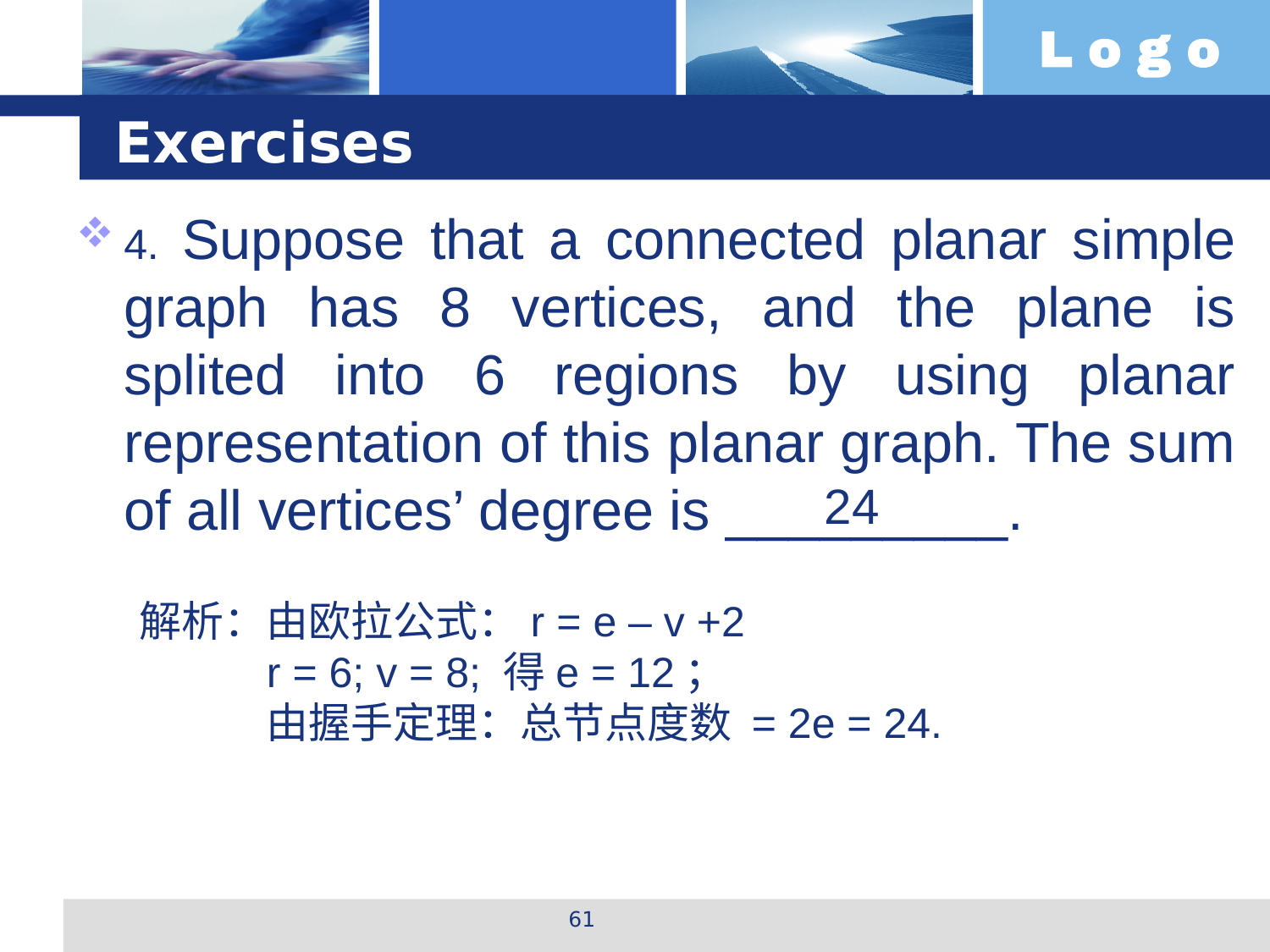

# Exercises
4. Suppose that a connected planar simple graph has 8 vertices, and the plane is splited into 6 regions by using planar representation of this planar graph. The sum of all vertices’ degree is _________.

 24
解析：由欧拉公式：r = e – v +2
	r = 6; v = 8; 得e = 12；
	由握手定理：总节点度数 = 2e = 24.
61